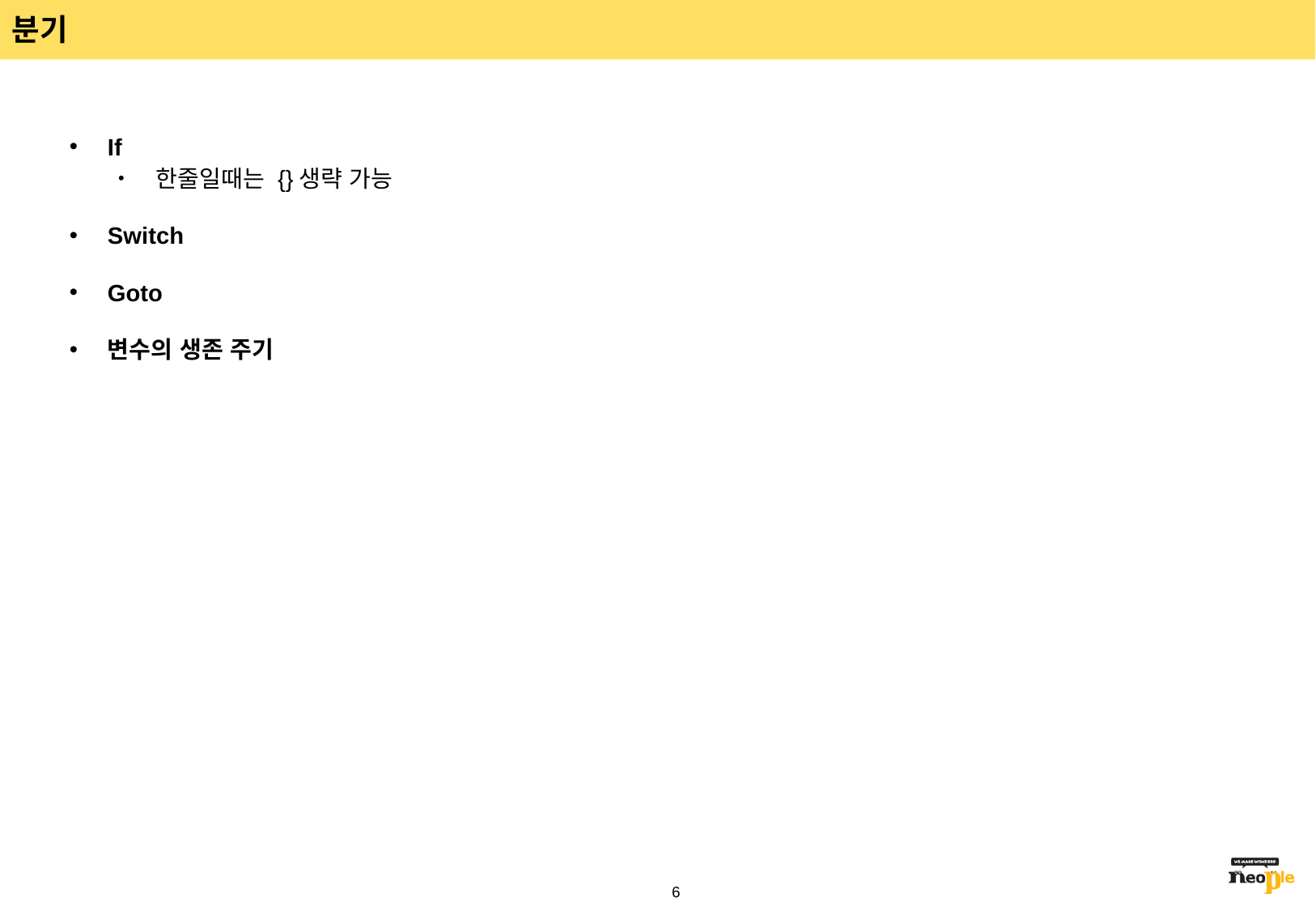

# 분기
If
한줄일때는 {}생략 가능
Switch
Goto
변수의 생존 주기